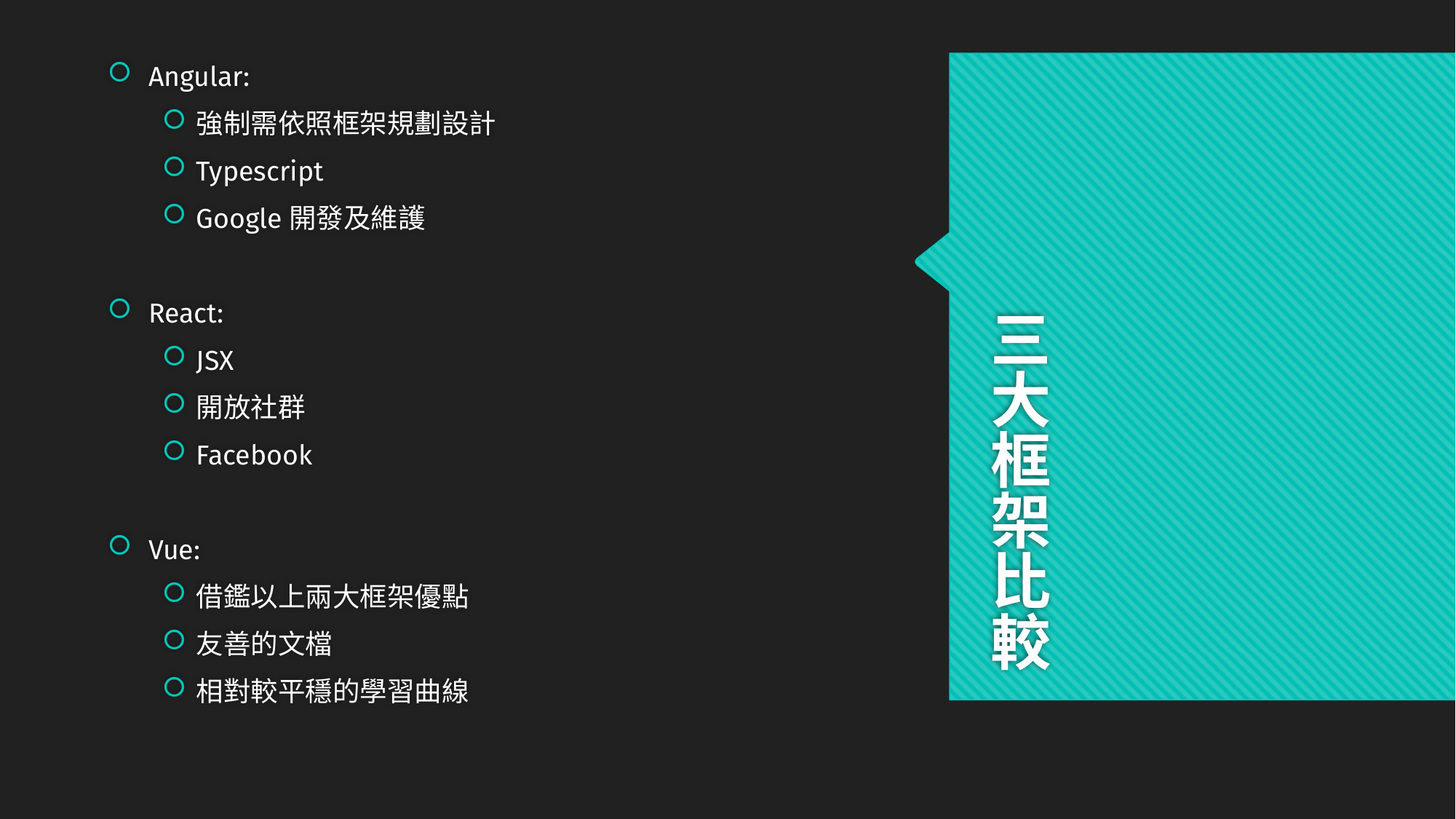

Angular:
強制需依照框架規劃設計
Typescript
Google開發及維護

React:
JSX
開放社群
Facebook

Vue:
借鑑以上兩大框架優點
友善的文檔
相對較平穩的學習曲線

# 三大框架比較